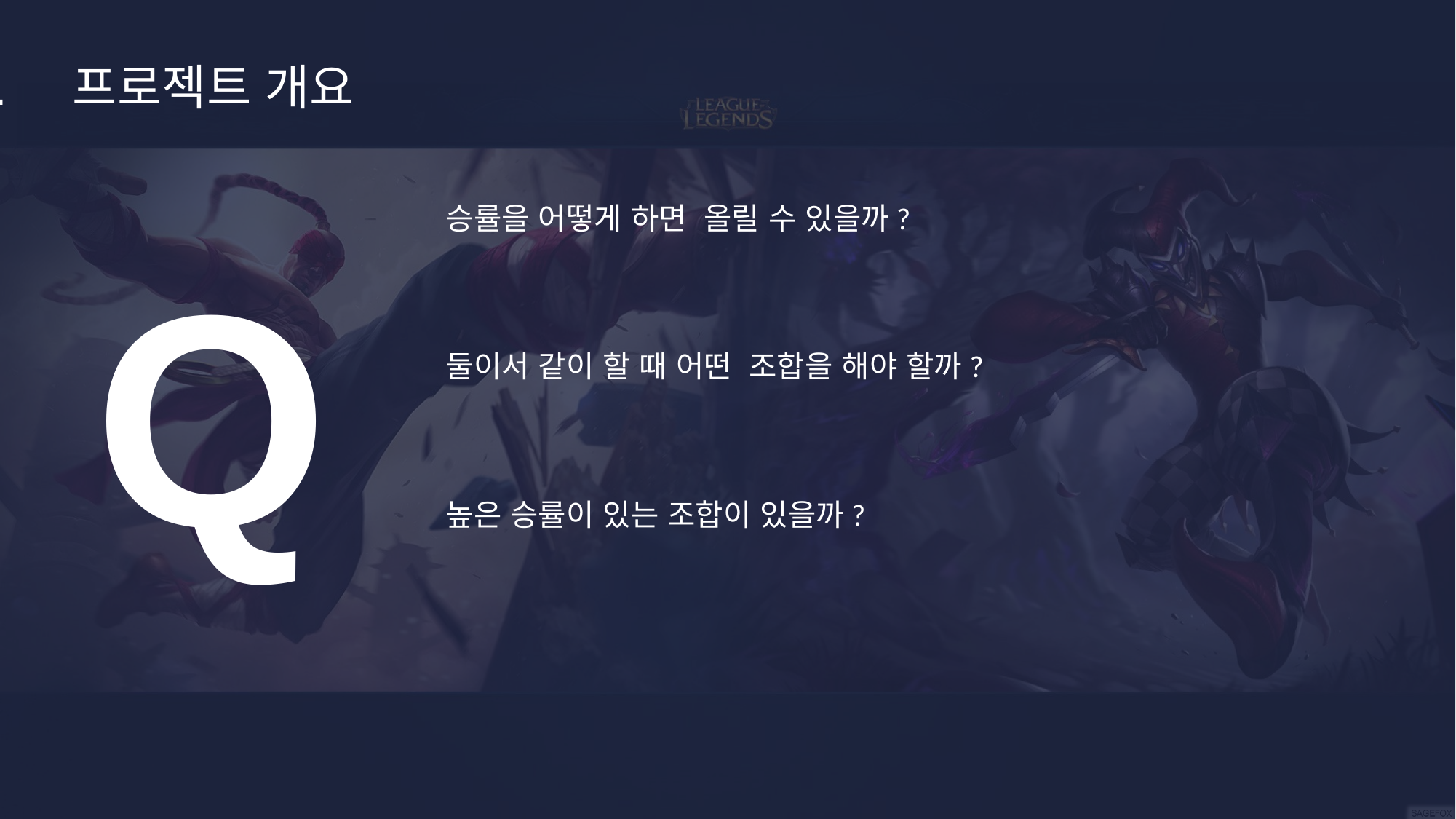

1.    프로젝트 개요
승률을 어떻게 하면  올릴 수 있을까?
Q
둘이서 같이 할 때 어떤  조합을 해야 할까?
높은 승률이 있는 조합이 있을까?